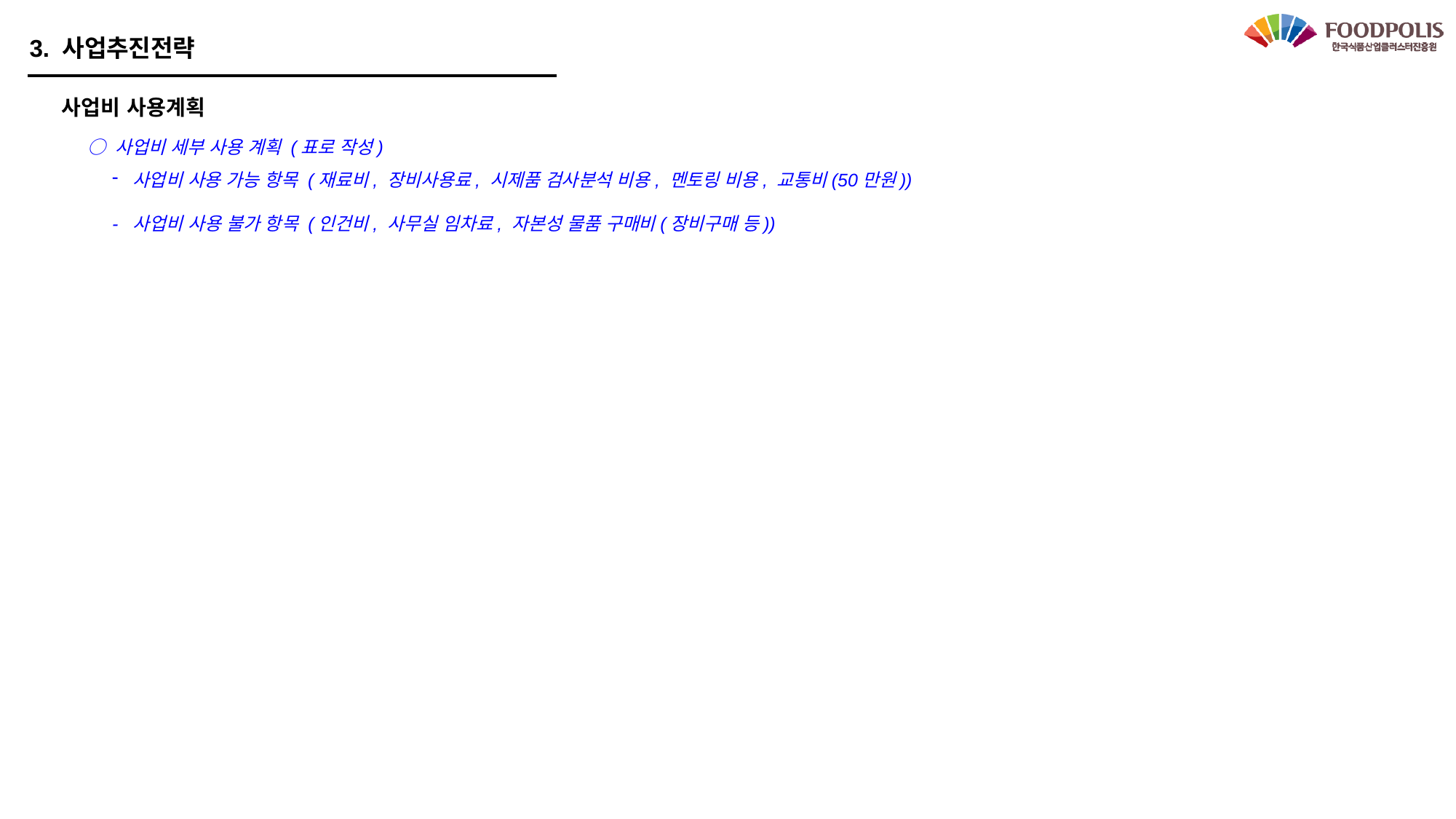

3. 사업추진전략
사업비 사용계획
○ 사업비 세부 사용 계획 (표로 작성)
사업비 사용 가능 항목 (재료비, 장비사용료, 시제품 검사분석 비용, 멘토링 비용, 교통비(50만원))

-  사업비 사용 불가 항목 (인건비, 사무실 임차료, 자본성 물품 구매비(장비구매 등))